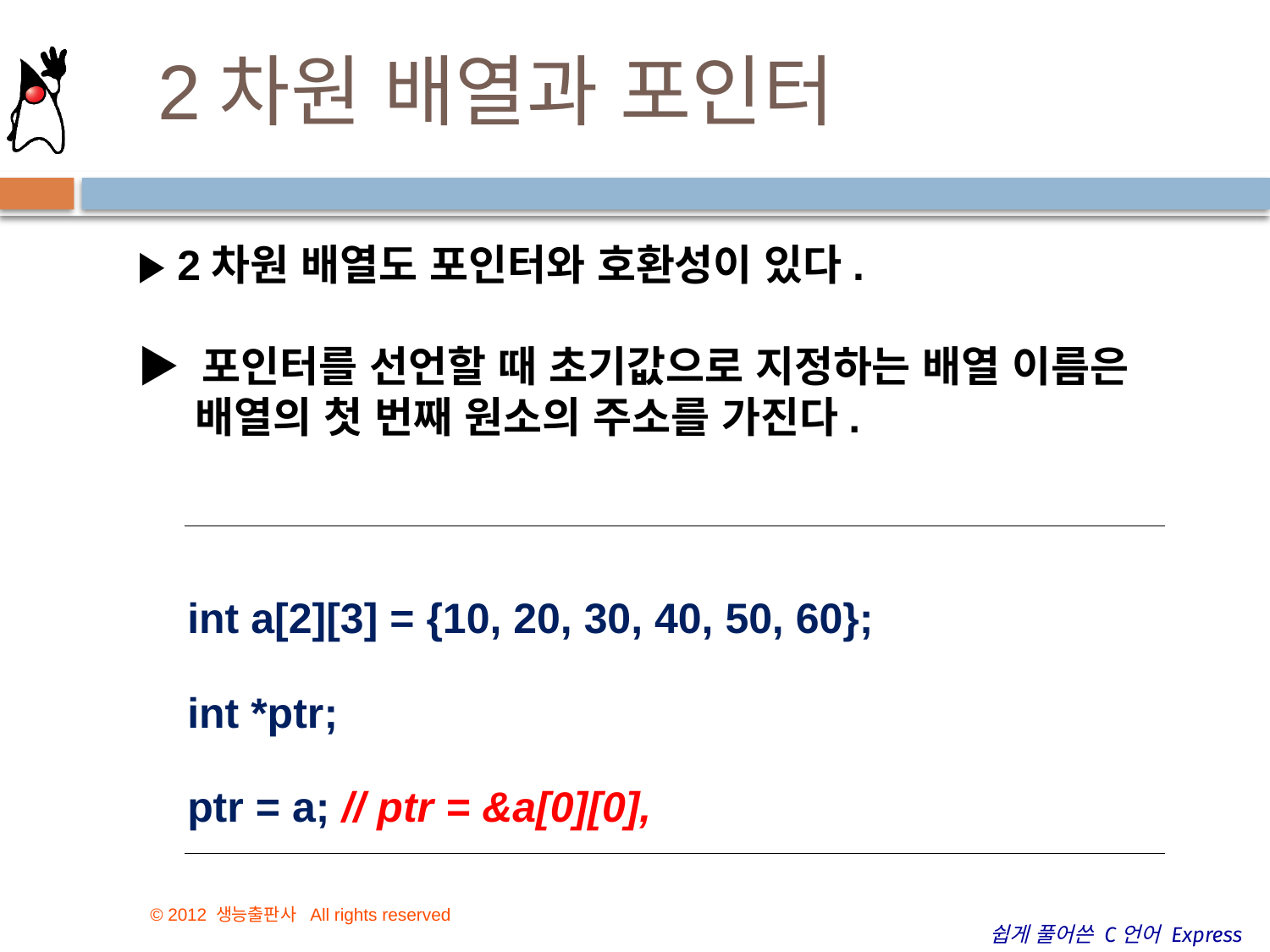

# 2차원 배열과 포인터
▶ 2차원 배열도 포인터와 호환성이 있다.

▶ 포인터를 선언할 때 초기값으로 지정하는 배열 이름은
    배열의 첫 번째 원소의 주소를 가진다.

| int a[2][3] = {10, 20, 30, 40, 50, 60}; int \*ptr; ptr = a; // ptr = &a[0][0], |
| --- |